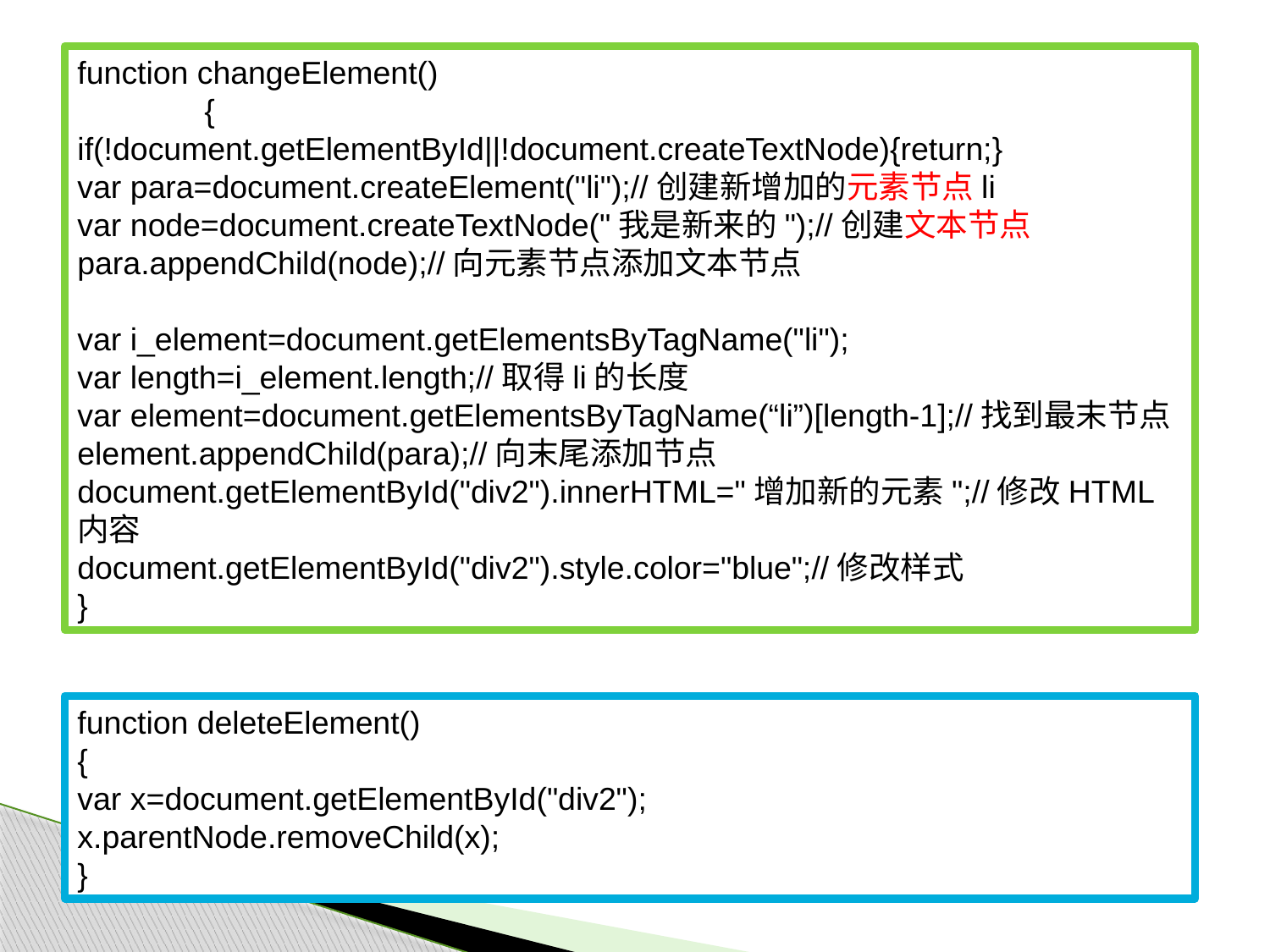

#
function changeElement()
	{
if(!document.getElementById||!document.createTextNode){return;}
var para=document.createElement("li");//创建新增加的元素节点li
var node=document.createTextNode("我是新来的");//创建文本节点
para.appendChild(node);//向元素节点添加文本节点

var i_element=document.getElementsByTagName("li");
var length=i_element.length;//取得li的长度
var element=document.getElementsByTagName(“li”)[length-1];//找到最末节点
element.appendChild(para);//向末尾添加节点
document.getElementById("div2").innerHTML="增加新的元素";//修改HTML内容
document.getElementById("div2").style.color="blue";//修改样式
}
function deleteElement()
{
var x=document.getElementById("div2");
x.parentNode.removeChild(x);
}